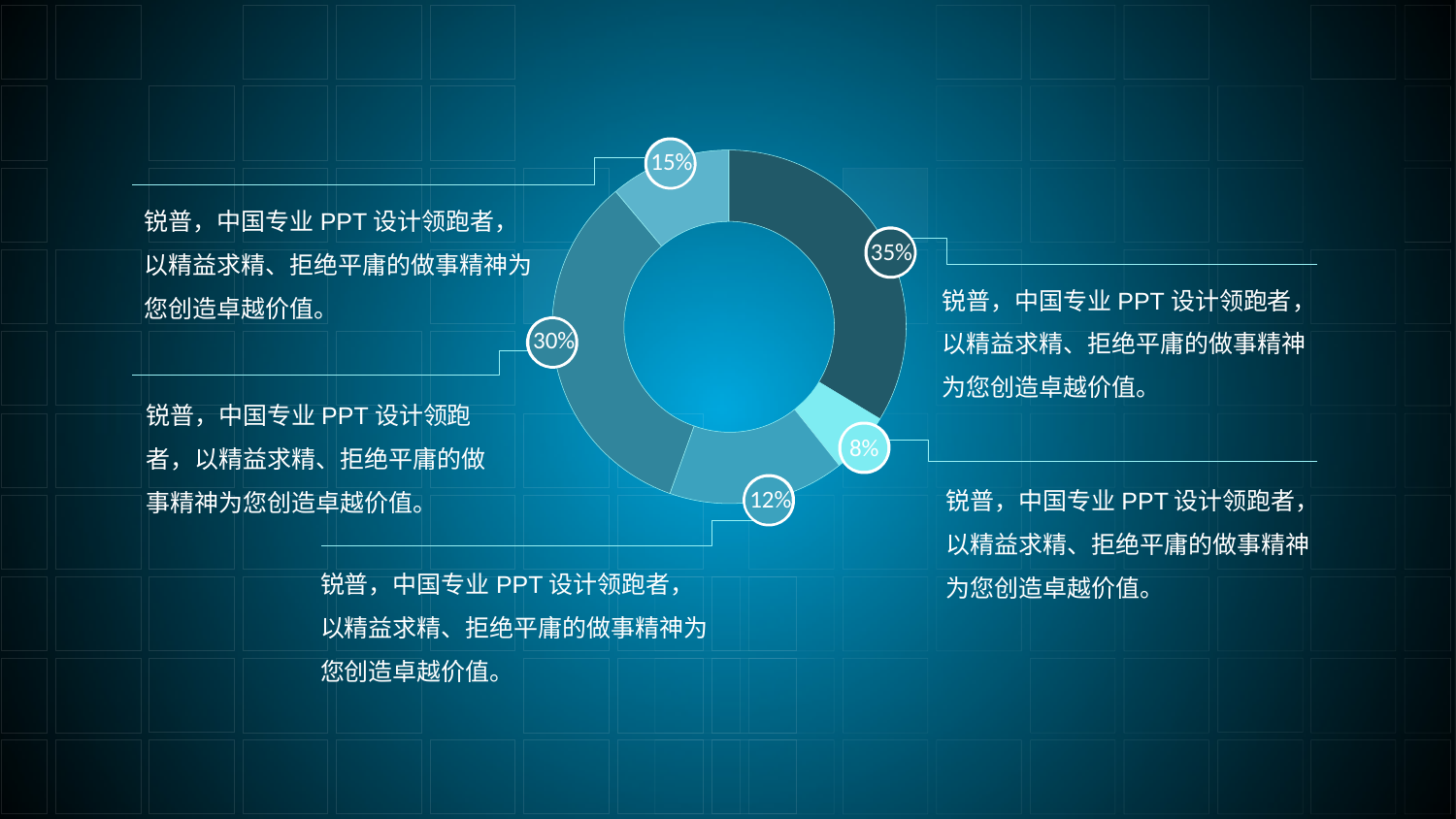

15%

锐普，中国专业PPT设计领跑者，以精益求精、拒绝平庸的做事精神为您创造卓越价值。

35%

锐普，中国专业PPT设计领跑者，以精益求精、拒绝平庸的做事精神为您创造卓越价值。

30%

锐普，中国专业PPT设计领跑者，以精益求精、拒绝平庸的做事精神为您创造卓越价值。

8%

锐普，中国专业PPT设计领跑者，以精益求精、拒绝平庸的做事精神为您创造卓越价值。

12%

锐普，中国专业PPT设计领跑者，以精益求精、拒绝平庸的做事精神为您创造卓越价值。